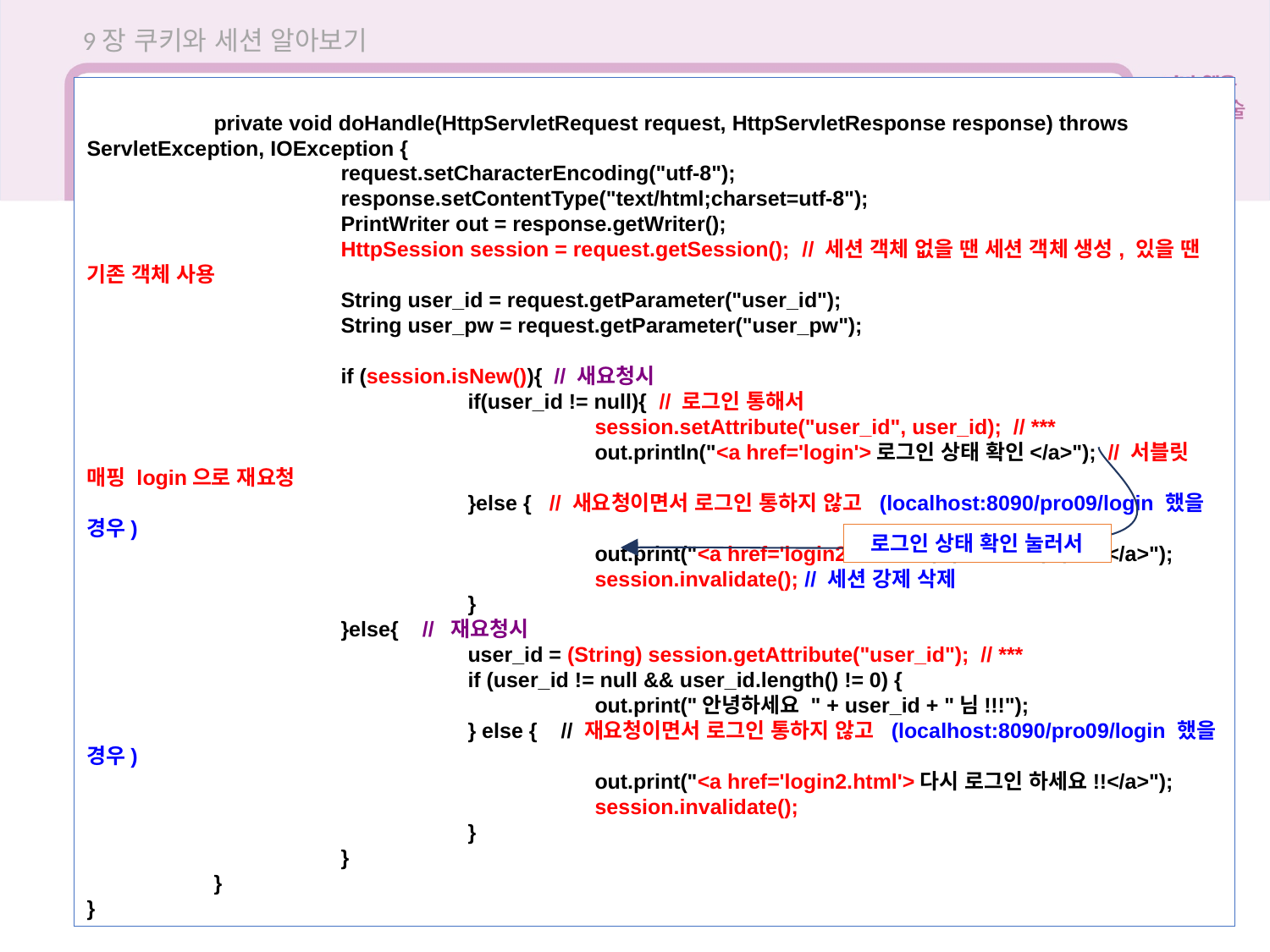

9장 쿠키와 세션 알아보기

	private void doHandle(HttpServletRequest request, HttpServletResponse response) throws ServletException, IOException {
		request.setCharacterEncoding("utf-8");
		response.setContentType("text/html;charset=utf-8");
		PrintWriter out = response.getWriter();
		HttpSession session = request.getSession();  // 세션 객체 없을 땐 세션 객체 생성, 있을 땐 기존 객체 사용
		String user_id = request.getParameter("user_id");
		String user_pw = request.getParameter("user_pw");

		if (session.isNew()){  // 새요청시
			if(user_id != null){  // 로그인 통해서
				session.setAttribute("user_id", user_id);  // ***
				out.println("<a href='login'>로그인 상태 확인</a>");  // 서블릿 매핑 login으로 재요청
			}else {   // 새요청이면서 로그인 통하지 않고  (localhost:8090/pro09/login 했을 경우)
				out.print("<a href='login2.html'>다시 로그인 하세요!!</a>");
				session.invalidate(); // 세션 강제 삭제
			}
		}else{    //  재요청시
			user_id = (String) session.getAttribute("user_id");  // ***
			if (user_id != null && user_id.length() != 0) {
				out.print("안녕하세요 " + user_id + "님!!!");
			} else {    // 재요청이면서 로그인 통하지 않고  (localhost:8090/pro09/login 했을 경우)
				out.print("<a href='login2.html'>다시 로그인 하세요!!</a>");
				session.invalidate();
			}
		}
	}
}
9.4 세션을 이용한 웹 페이지 연동 기능

로그인 상태 확인 눌러서